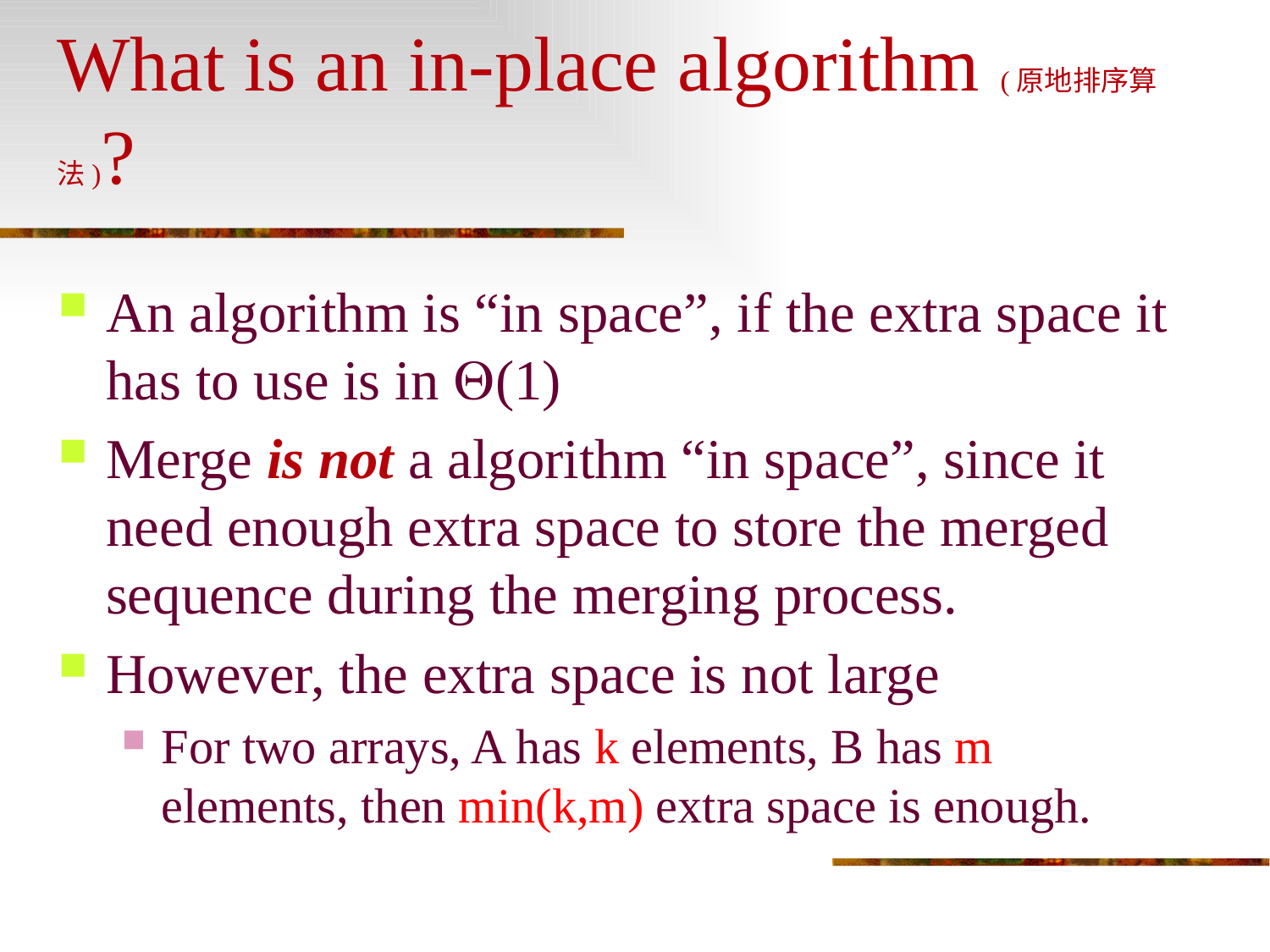

# What is an in-place algorithm (原地排序算法)?
An algorithm is “in space”, if the extra space it has to use is in Θ(1)
Merge is not a algorithm “in space”, since it need enough extra space to store the merged sequence during the merging process.
However, the extra space is not large
For two arrays, A has k elements, B has m elements, then min(k,m) extra space is enough.